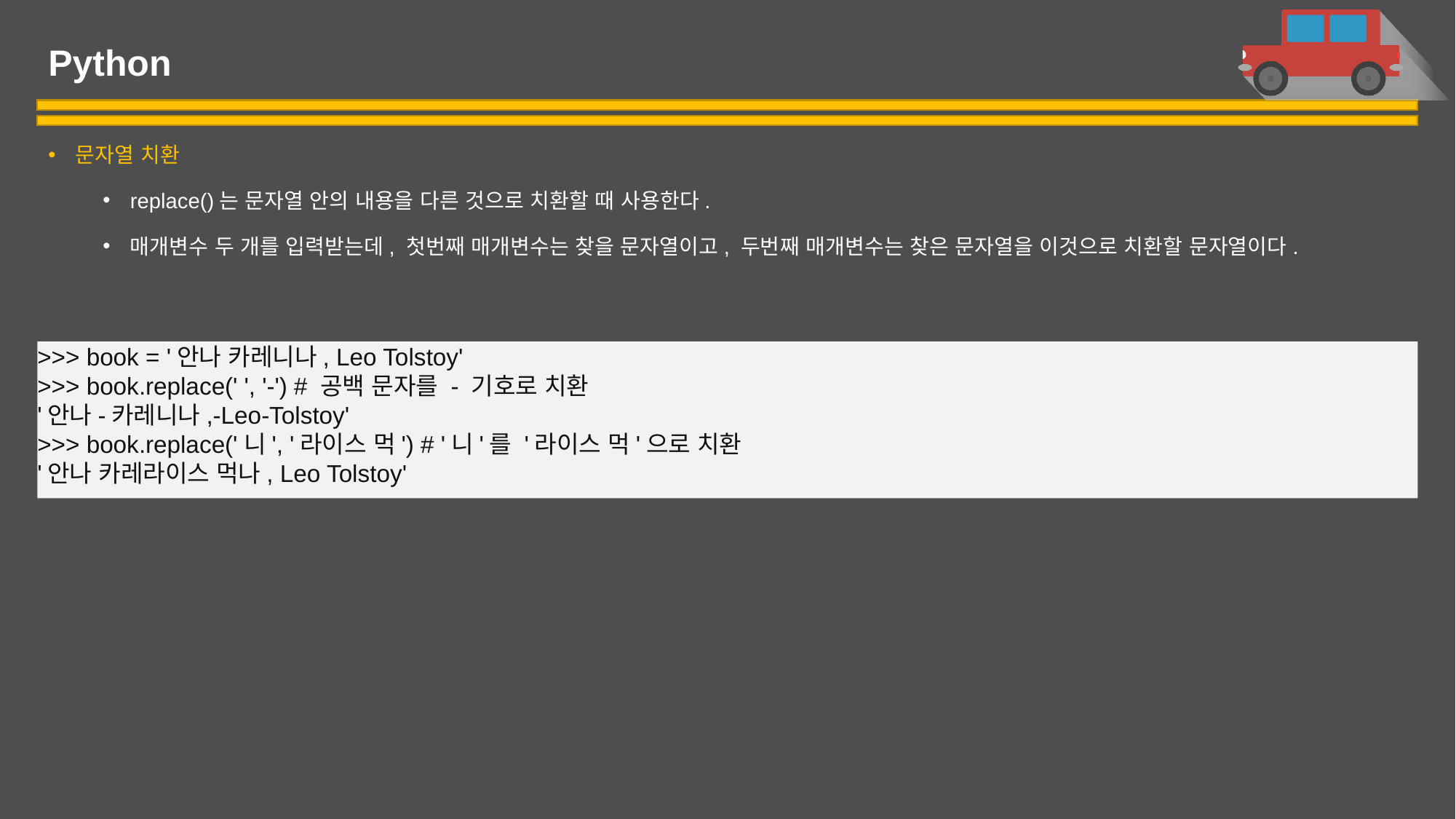

# Python
문자열 치환
replace()는 문자열 안의 내용을 다른 것으로 치환할 때 사용한다.
매개변수 두 개를 입력받는데, 첫번째 매개변수는 찾을 문자열이고, 두번째 매개변수는 찾은 문자열을 이것으로 치환할 문자열이다.
>>> book = '안나 카레니나, Leo Tolstoy'
>>> book.replace(' ', '-') # 공백 문자를 - 기호로 치환
'안나-카레니나,-Leo-Tolstoy'
>>> book.replace('니', '라이스 먹') # '니'를 '라이스 먹'으로 치환
'안나 카레라이스 먹나, Leo Tolstoy'